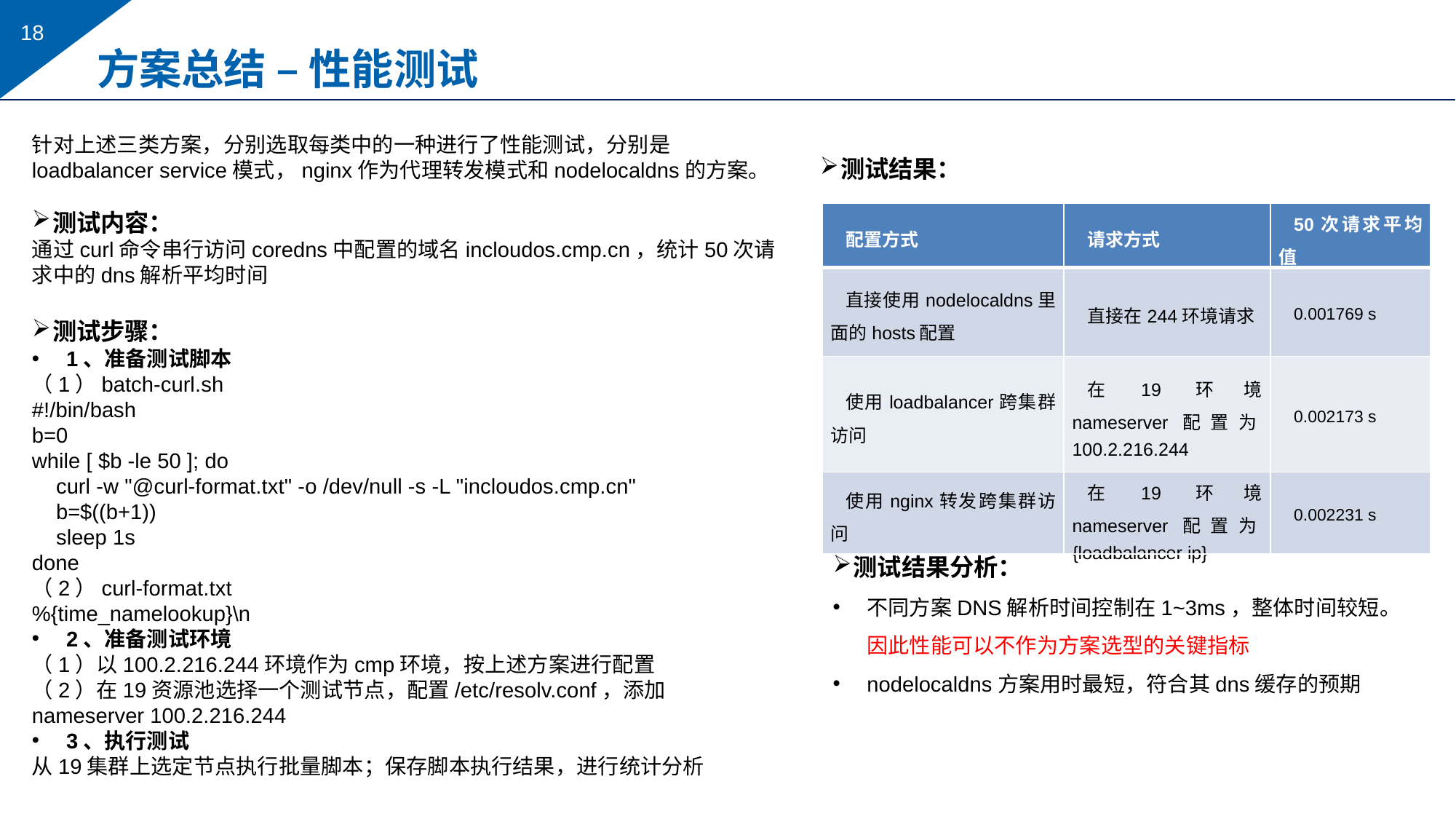

# 方案总结 – 性能测试
针对上述三类方案，分别选取每类中的一种进行了性能测试，分别是loadbalancer service模式，nginx作为代理转发模式和nodelocaldns的方案。

测试内容：
通过curl命令串行访问coredns中配置的域名incloudos.cmp.cn，统计50次请求中的dns解析平均时间

测试步骤：
1、准备测试脚本
（1）batch-curl.sh
#!/bin/bash
b=0
while [ $b -le 50 ]; do
    curl -w "@curl-format.txt" -o /dev/null -s -L "incloudos.cmp.cn"
    b=$((b+1))
    sleep 1s
done
（2）curl-format.txt
%{time_namelookup}\n
2、准备测试环境
（1）以100.2.216.244环境作为cmp环境，按上述方案进行配置
（2）在19资源池选择一个测试节点，配置/etc/resolv.conf，添加nameserver 100.2.216.244
3、执行测试
从19集群上选定节点执行批量脚本；保存脚本执行结果，进行统计分析
测试结果：
| 配置方式 | 请求方式 | 50次请求平均值 |
| --- | --- | --- |
| 直接使用nodelocaldns里面的hosts配置 | 直接在244环境请求 | 0.001769 s |
| 使用loadbalancer跨集群访问 | 在19环境 nameserver配置为100.2.216.244 | 0.002173 s |
| 使用nginx转发跨集群访问 | 在19环境 nameserver配置为{loadbalancer ip} | 0.002231 s |
测试结果分析：
不同方案DNS解析时间控制在1~3ms，整体时间较短。因此性能可以不作为方案选型的关键指标
nodelocaldns方案用时最短，符合其dns缓存的预期